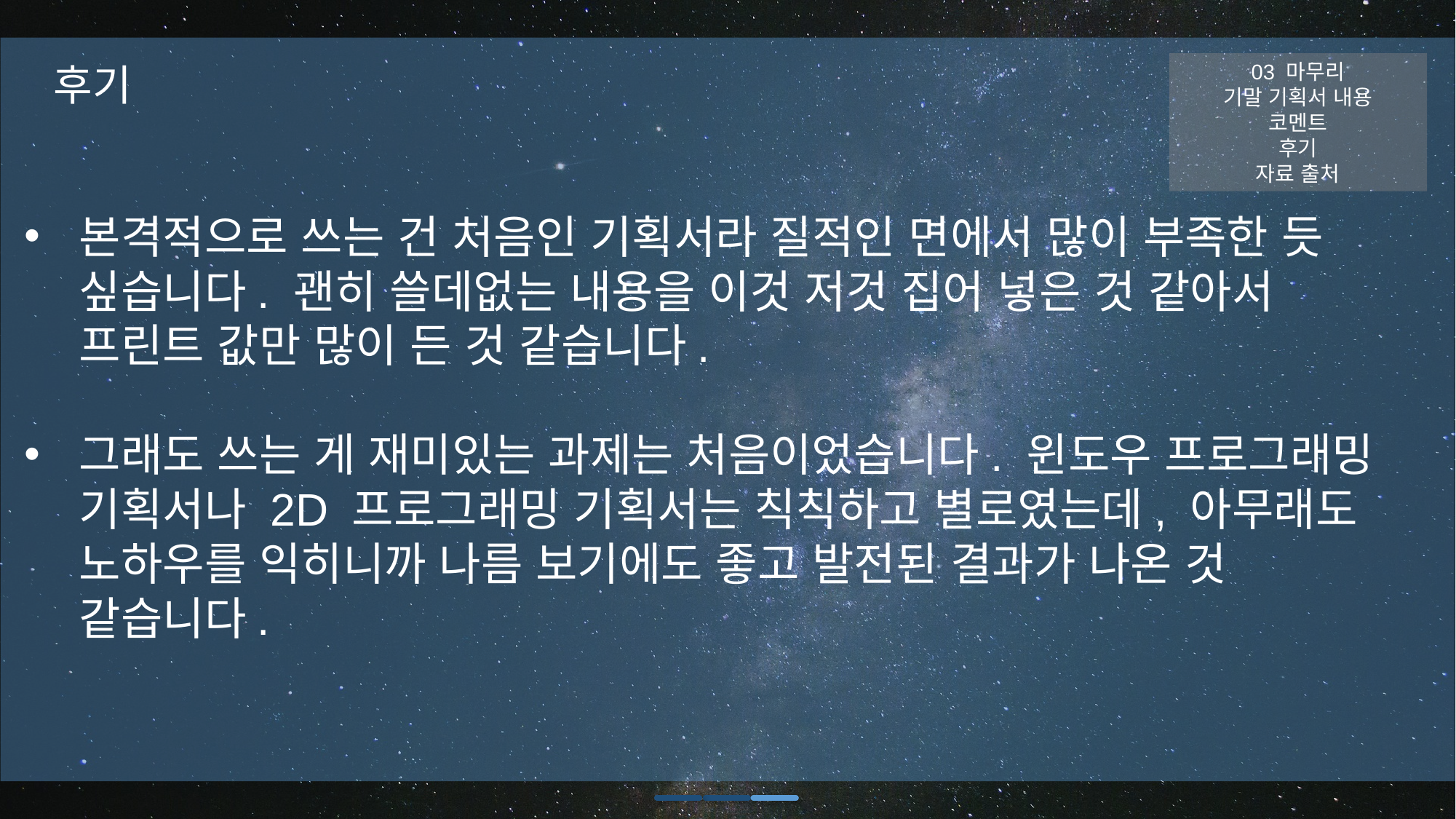

후기
03 마무리
기말 기획서 내용
코멘트
후기
자료 출처
본격적으로 쓰는 건 처음인 기획서라 질적인 면에서 많이 부족한 듯 싶습니다. 괜히 쓸데없는 내용을 이것 저것 집어 넣은 것 같아서 프린트 값만 많이 든 것 같습니다.

그래도 쓰는 게 재미있는 과제는 처음이었습니다. 윈도우 프로그래밍 기획서나 2D 프로그래밍 기획서는 칙칙하고 별로였는데, 아무래도 노하우를 익히니까 나름 보기에도 좋고 발전된 결과가 나온 것 같습니다.